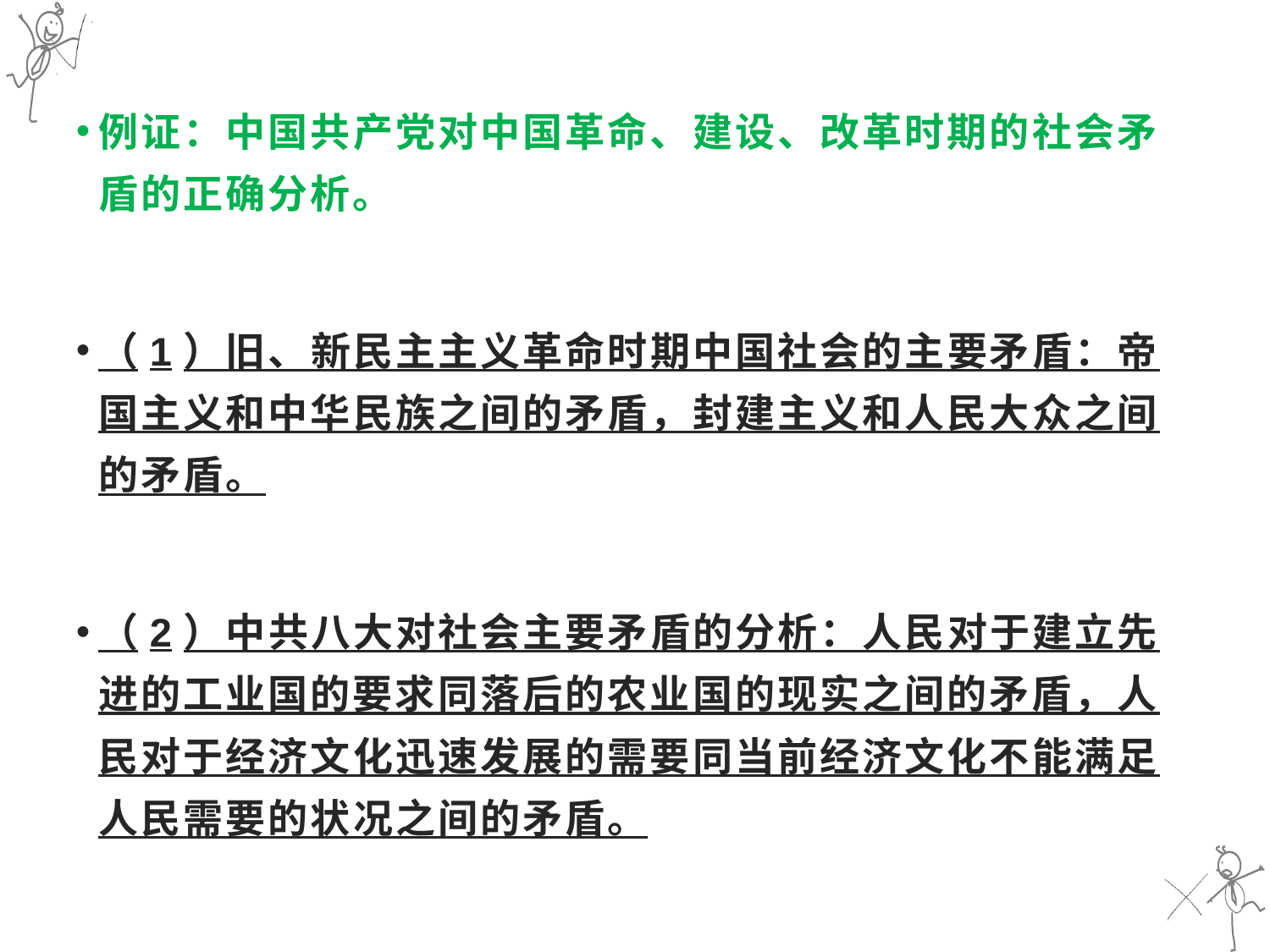

例证：中国共产党对中国革命、建设、改革时期的社会矛盾的正确分析。

（1）旧、新民主主义革命时期中国社会的主要矛盾：帝国主义和中华民族之间的矛盾，封建主义和人民大众之间的矛盾。

（2）中共八大对社会主要矛盾的分析：人民对于建立先进的工业国的要求同落后的农业国的现实之间的矛盾，人民对于经济文化迅速发展的需要同当前经济文化不能满足人民需要的状况之间的矛盾。